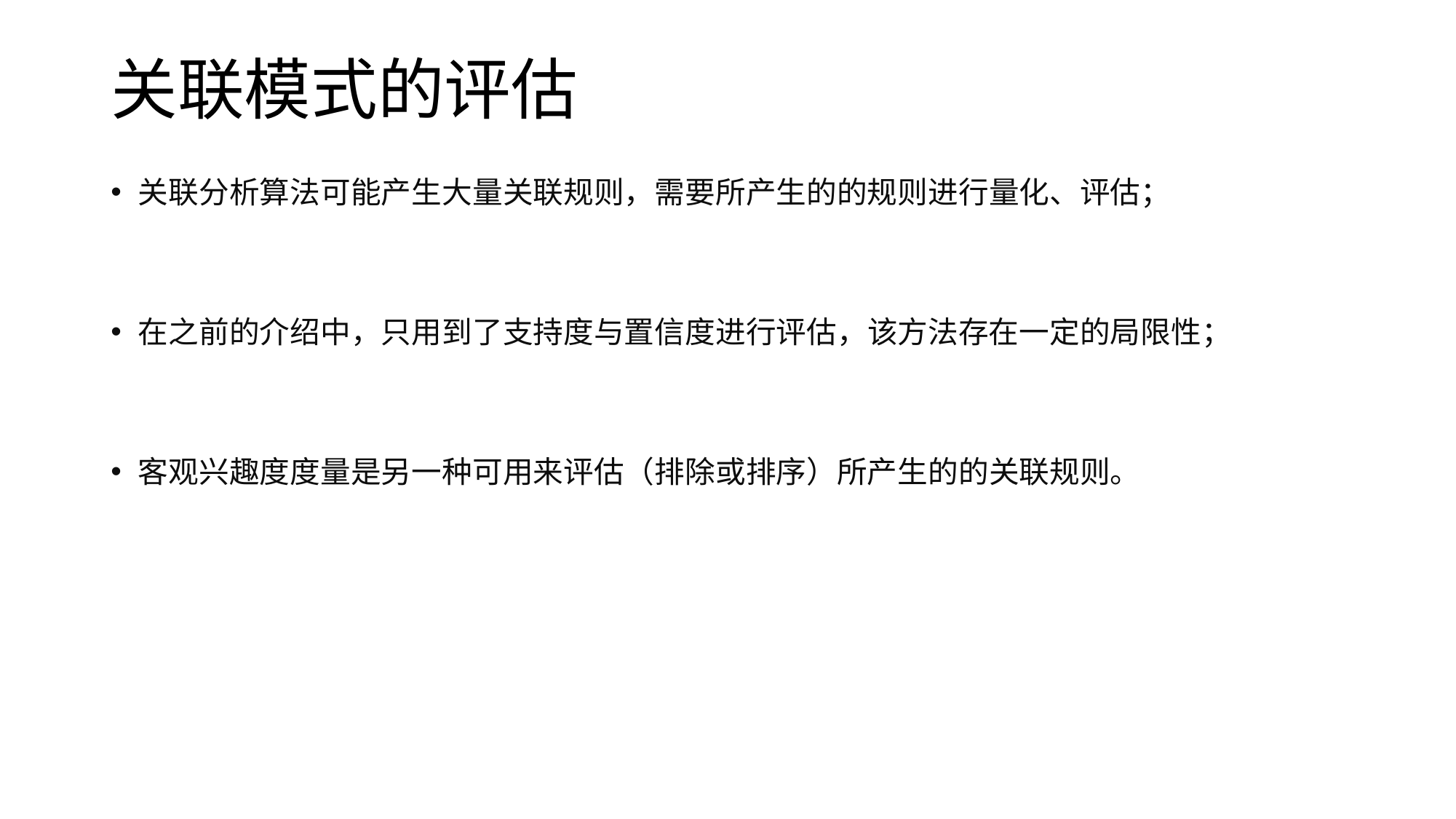

# 关联模式的评估
关联分析算法可能产生大量关联规则，需要所产生的的规则进行量化、评估；

在之前的介绍中，只用到了支持度与置信度进行评估，该方法存在一定的局限性；

客观兴趣度度量是另一种可用来评估（排除或排序）所产生的的关联规则。